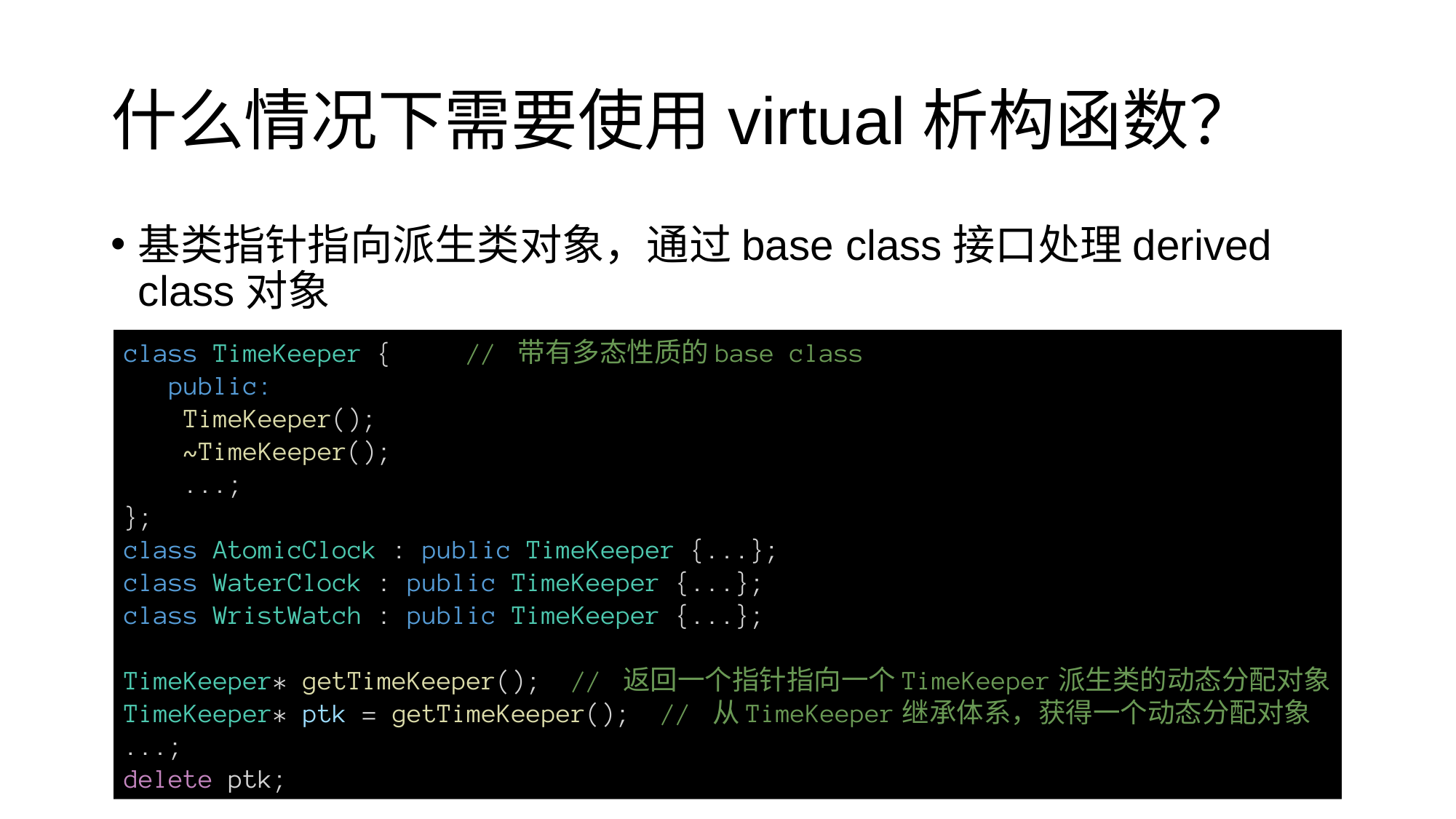

# 什么情况下需要使用virtual析构函数？
基类指针指向派生类对象，通过base class接口处理derived class对象

class TimeKeeper {	 // 带有多态性质的base class
   public:
    TimeKeeper();
    ~TimeKeeper();
    ...;
};
class AtomicClock : public TimeKeeper {...};
class WaterClock : public TimeKeeper {...};
class WristWatch : public TimeKeeper {...};
TimeKeeper* getTimeKeeper();  // 返回一个指针指向一个TimeKeeper派生类的动态分配对象
TimeKeeper* ptk = getTimeKeeper();  // 从TimeKeeper继承体系，获得一个动态分配对象
...;
delete ptk;